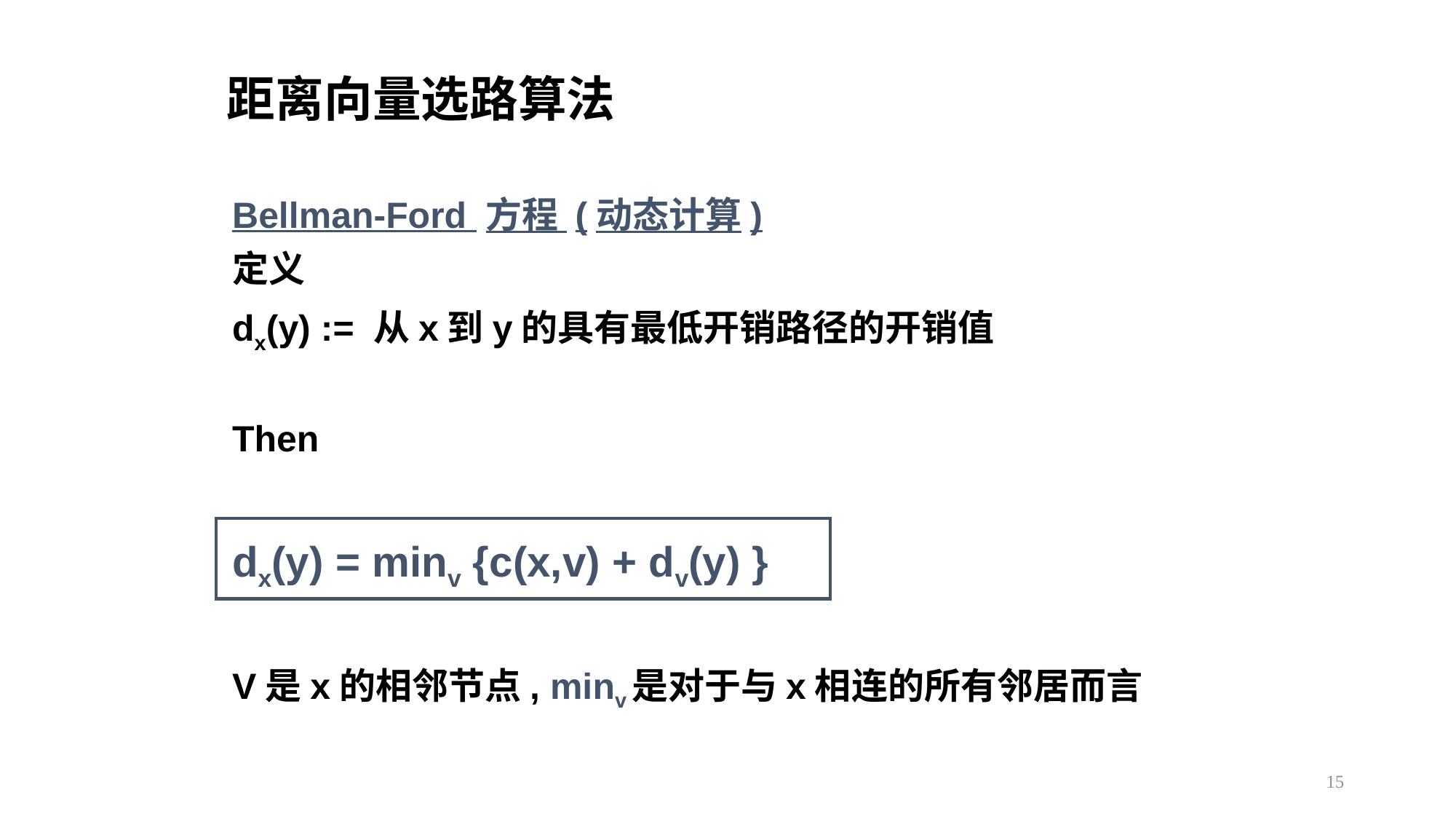

# 距离向量选路算法
Bellman-Ford 方程 (动态计算)
定义
dx(y) := 从x到y的具有最低开销路径的开销值

Then

dx(y) = minv {c(x,v) + dv(y) }

V是x的相邻节点, minv是对于与x相连的所有邻居而言

15